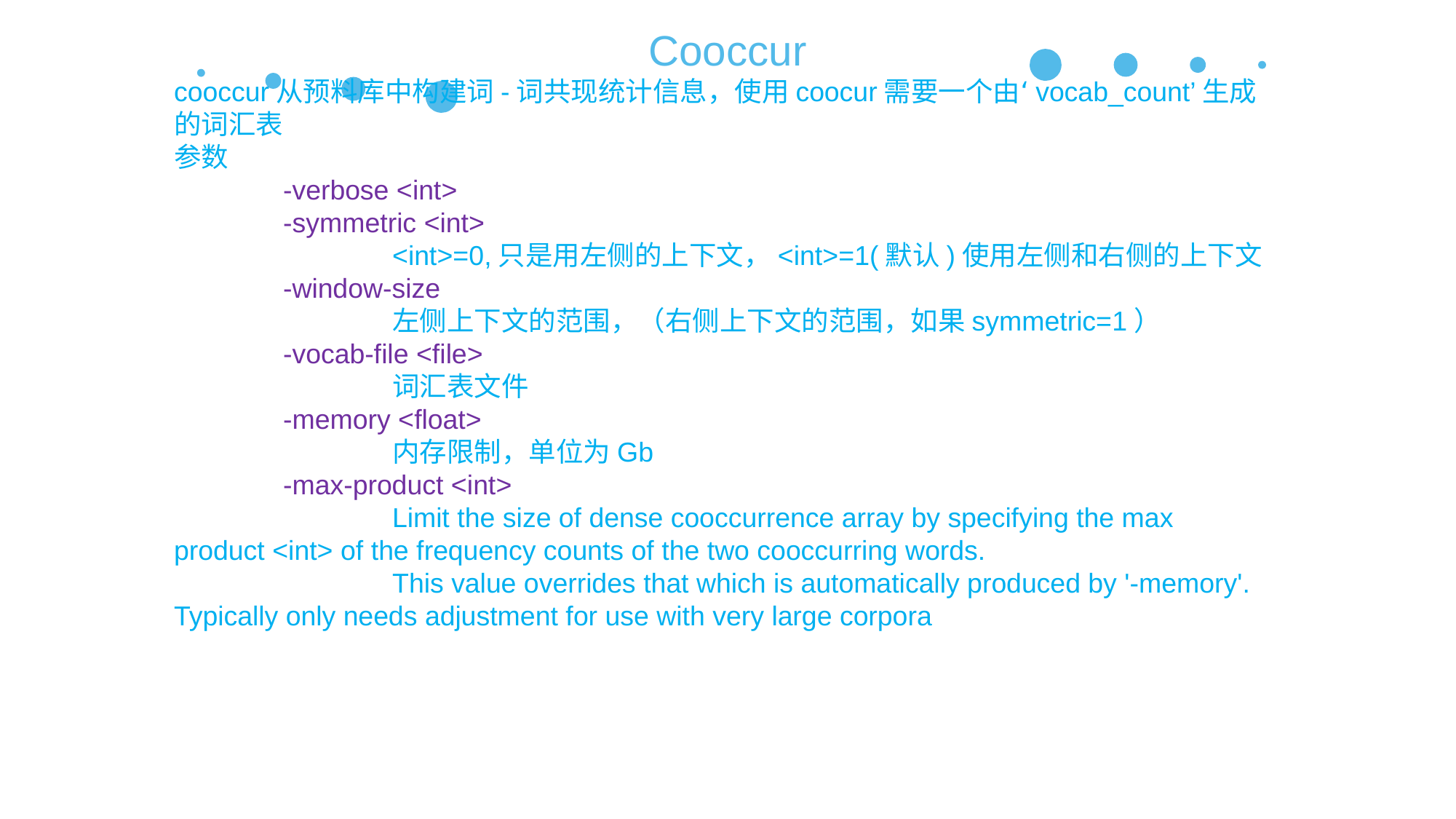

Cooccur

cooccur从预料库中构建词-词共现统计信息，使用coocur需要一个由‘vocab_count’生成的词汇表
参数
	-verbose <int>
	-symmetric <int>
		<int>=0,只是用左侧的上下文，<int>=1(默认)使用左侧和右侧的上下文
	-window-size
		左侧上下文的范围，（右侧上下文的范围，如果symmetric=1）
	-vocab-file <file>
		词汇表文件
	-memory <float>
		内存限制，单位为Gb
	-max-product <int>
		Limit the size of dense cooccurrence array by specifying the max product <int> of the frequency counts of the two cooccurring words.
		This value overrides that which is automatically produced by '-memory'. Typically only needs adjustment for use with very large corpora